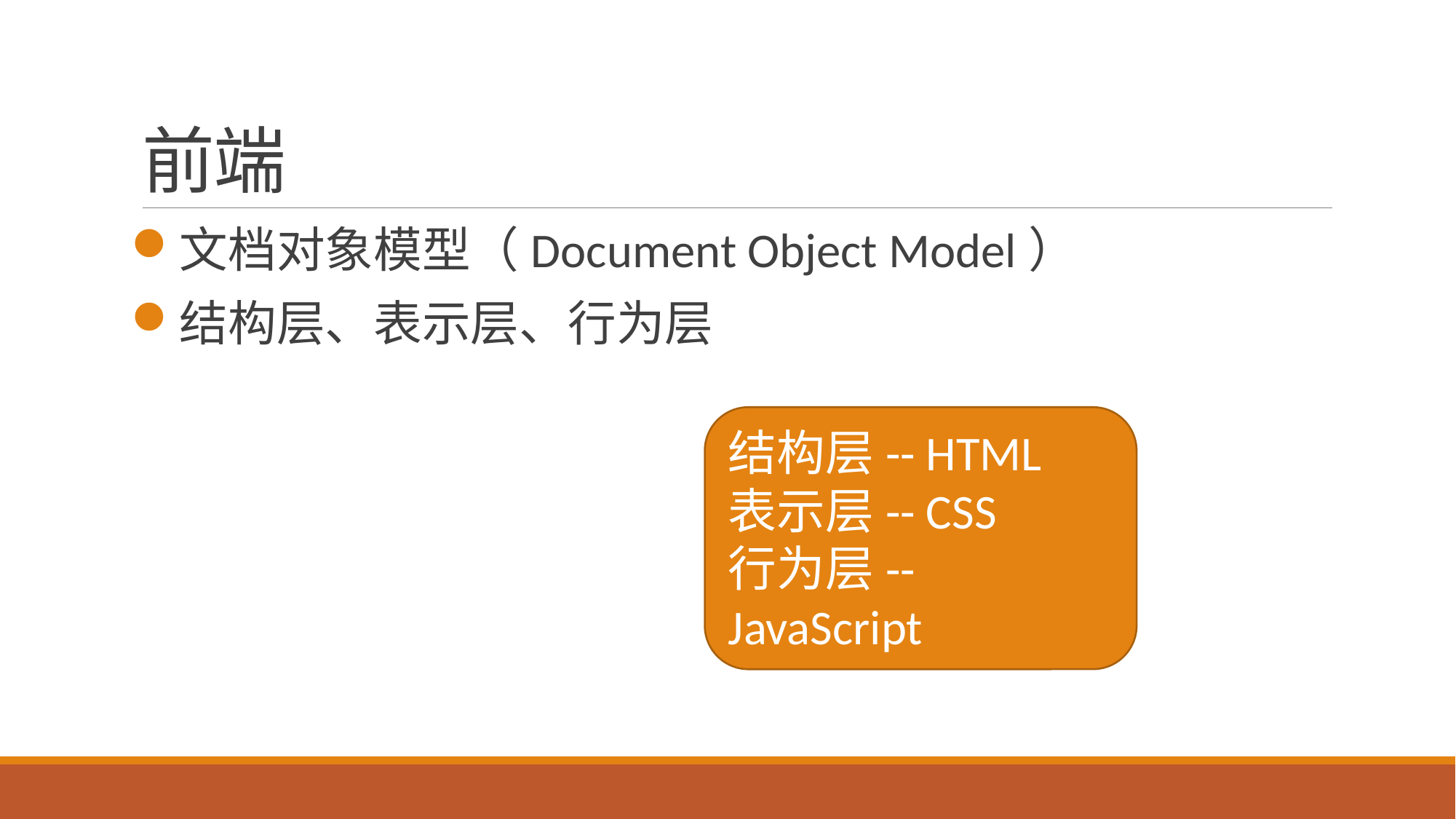

# 前端
文档对象模型（Document Object Model）
结构层、表示层、行为层
结构层-- HTML
表示层-- CSS
行为层-- JavaScript